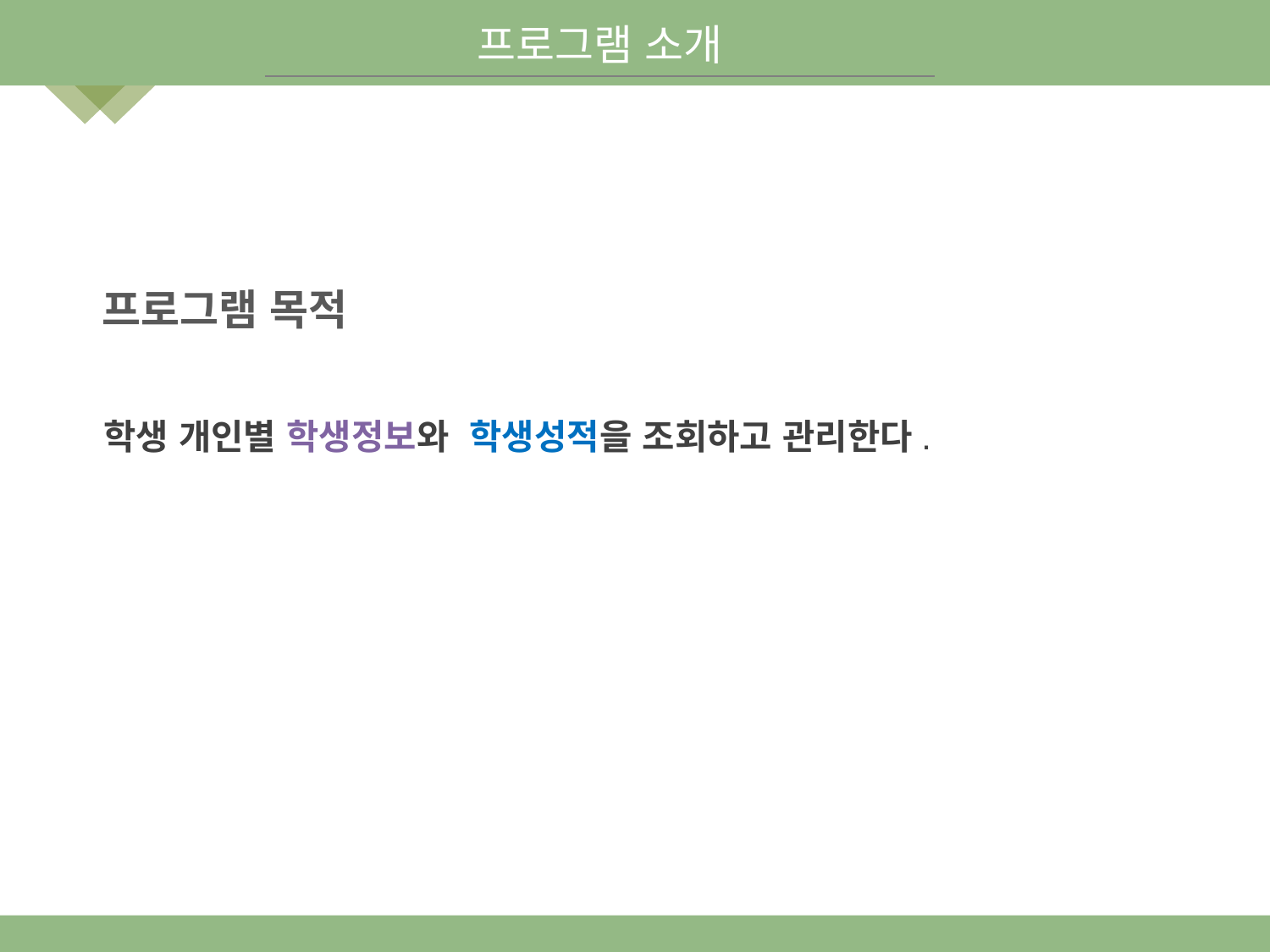

프로그램 소개

프로그램 목적

 학생 개인별 학생정보와  학생성적을 조회하고 관리한다.